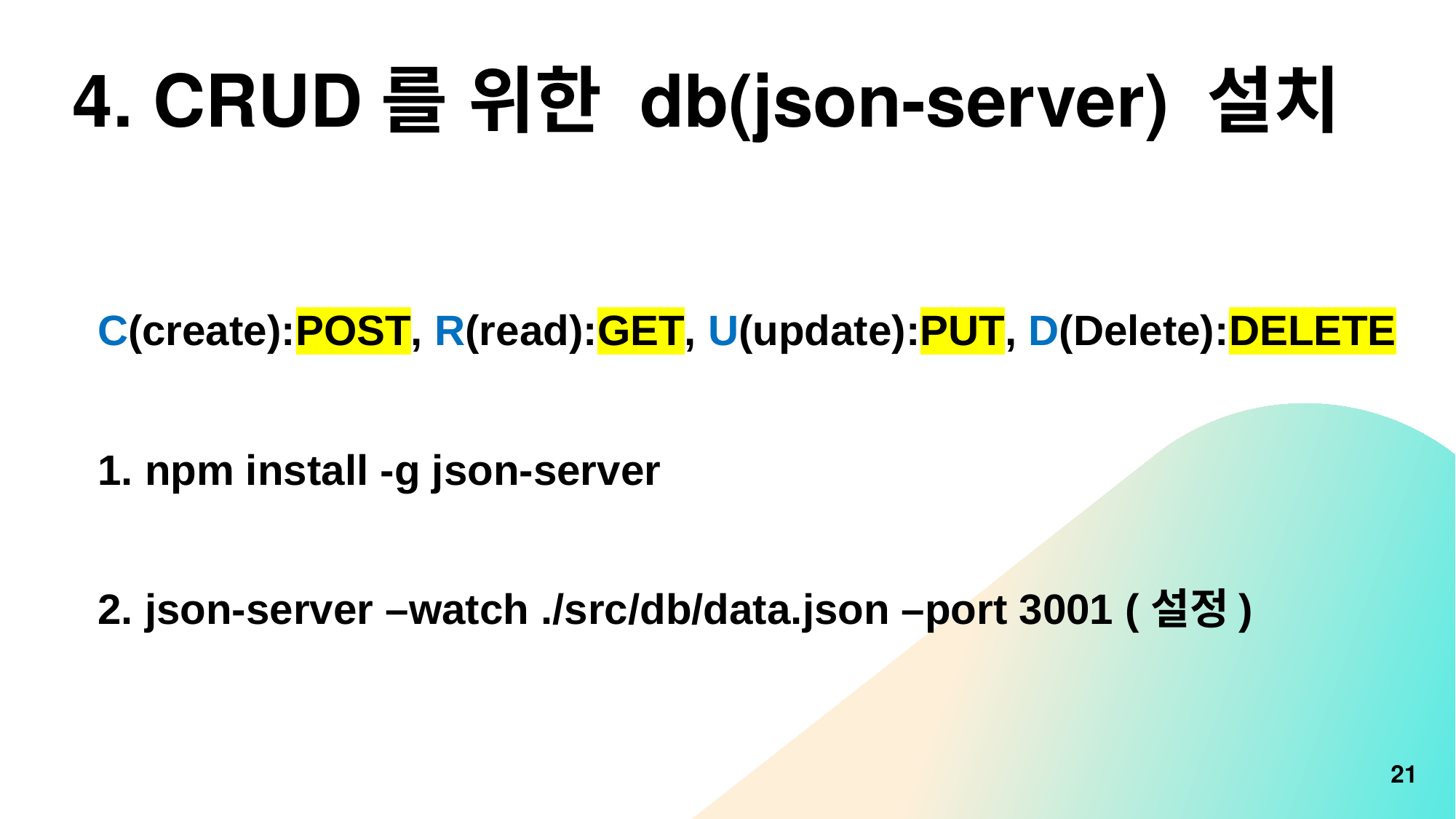

# 4. CRUD를 위한 db(json-server) 설치
C(create):POST, R(read):GET, U(update):PUT, D(Delete):DELETE
1. npm install -g json-server
2. json-server –watch ./src/db/data.json –port 3001 (설정)
21